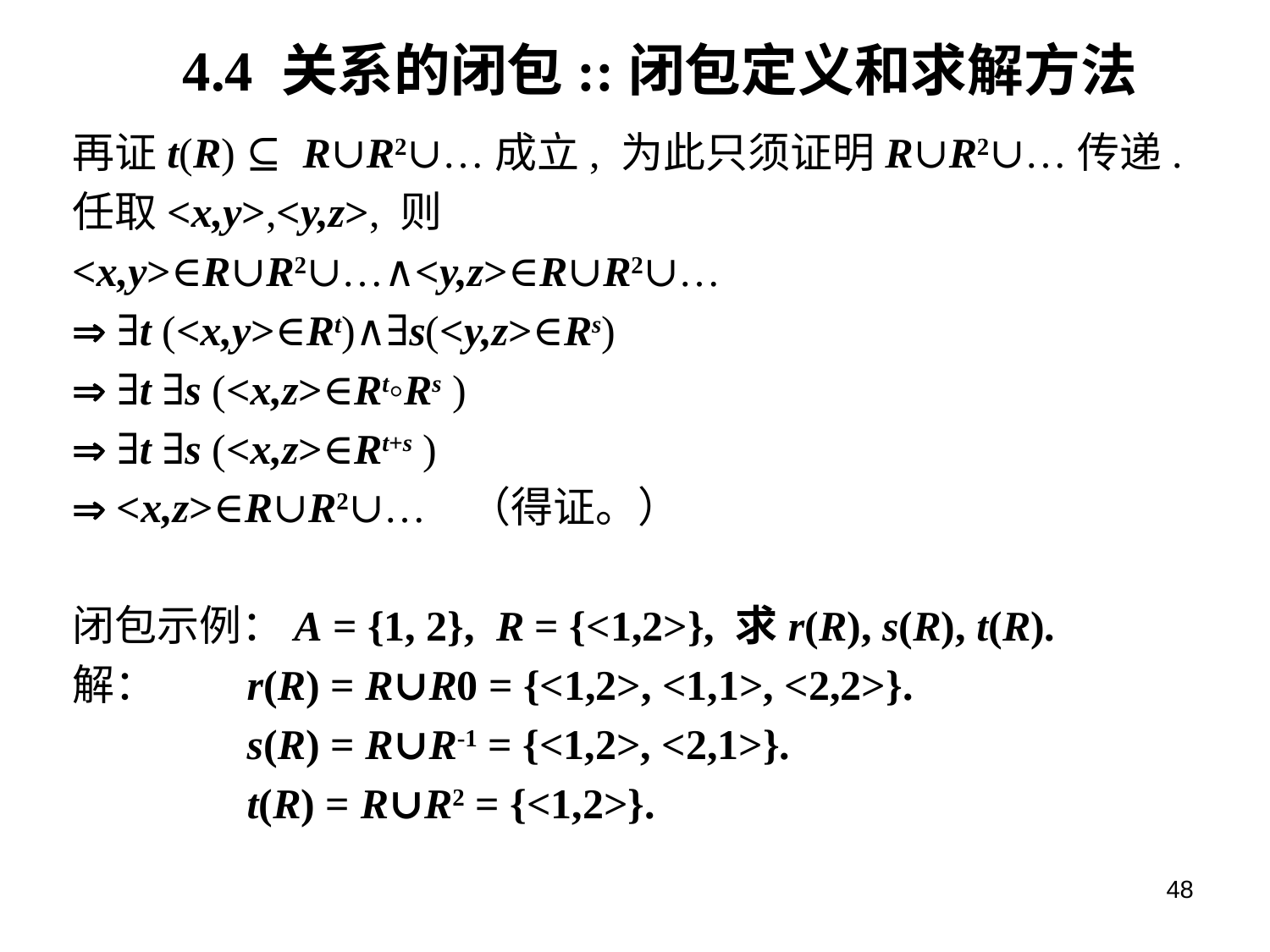

# 4.4 关系的闭包::闭包定义和求解方法
再证t(R) ⊆  R∪R2∪…成立, 为此只须证明R∪R2∪…传递.
任取<x,y>,<y,z>, 则
<x,y>∈R∪R2∪…∧<y,z>∈R∪R2∪…
⇒ ∃t (<x,y>∈Rt)∧∃s(<y,z>∈Rs)
⇒ ∃t ∃s (<x,z>∈Rt◦Rs )
⇒ ∃t ∃s (<x,z>∈Rt+s )
⇒ <x,z>∈R∪R2∪…   （得证。）

闭包示例：A = {1, 2},  R = {<1,2>}, 求r(R), s(R), t(R).
解：	r(R) = R∪R0 = {<1,2>, <1,1>, <2,2>}.
		s(R) = R∪R-1 = {<1,2>, <2,1>}.
		t(R) = R∪R2 = {<1,2>}.
48